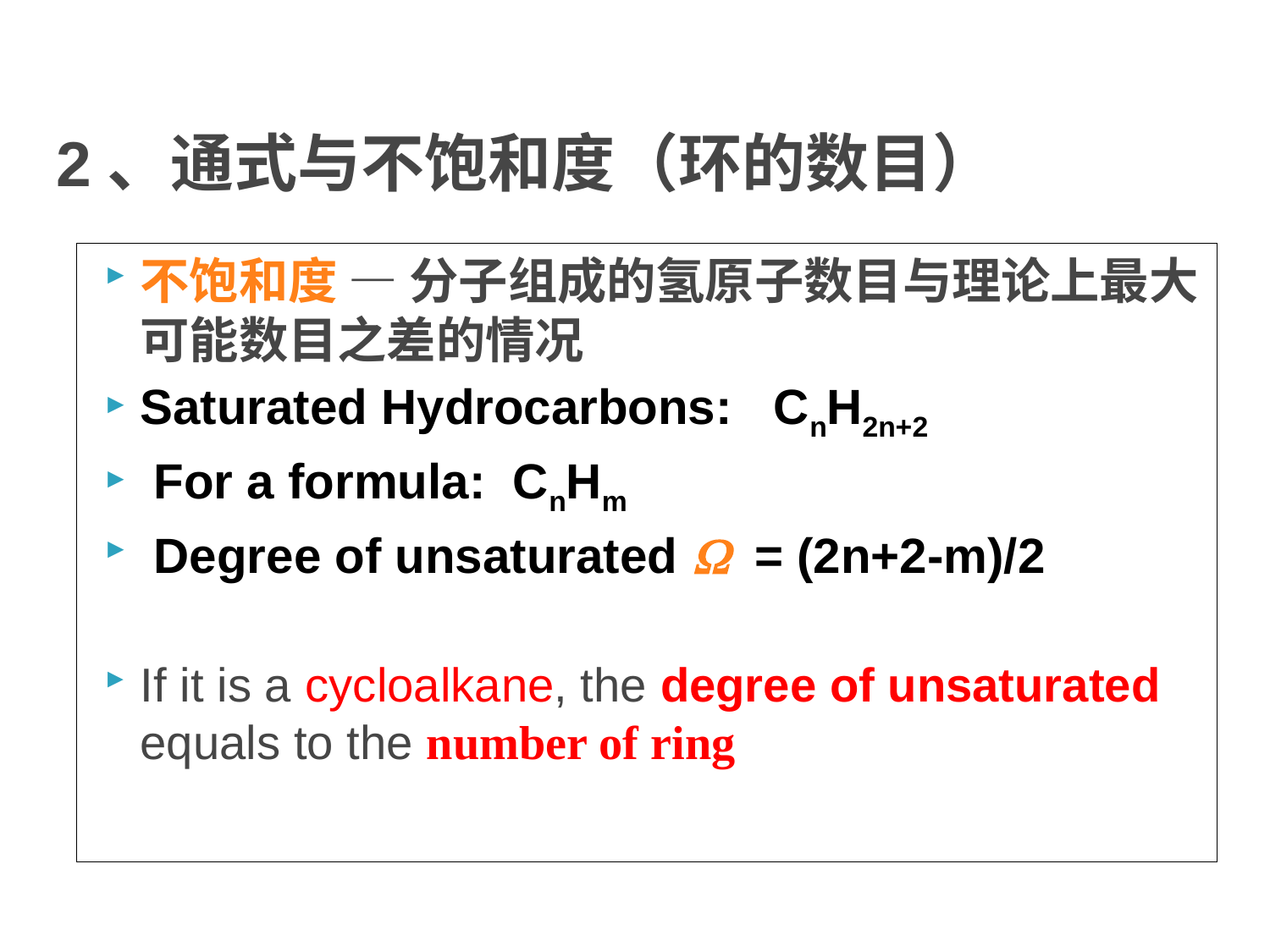

# 2、通式与不饱和度（环的数目）
不饱和度 — 分子组成的氢原子数目与理论上最大可能数目之差的情况
Saturated Hydrocarbons:   CnH2n+2
 For a formula:  CnHm
 Degree of unsaturated Ω = (2n+2-m)/2

If it is a cycloalkane, the degree of unsaturated equals to the number of ring